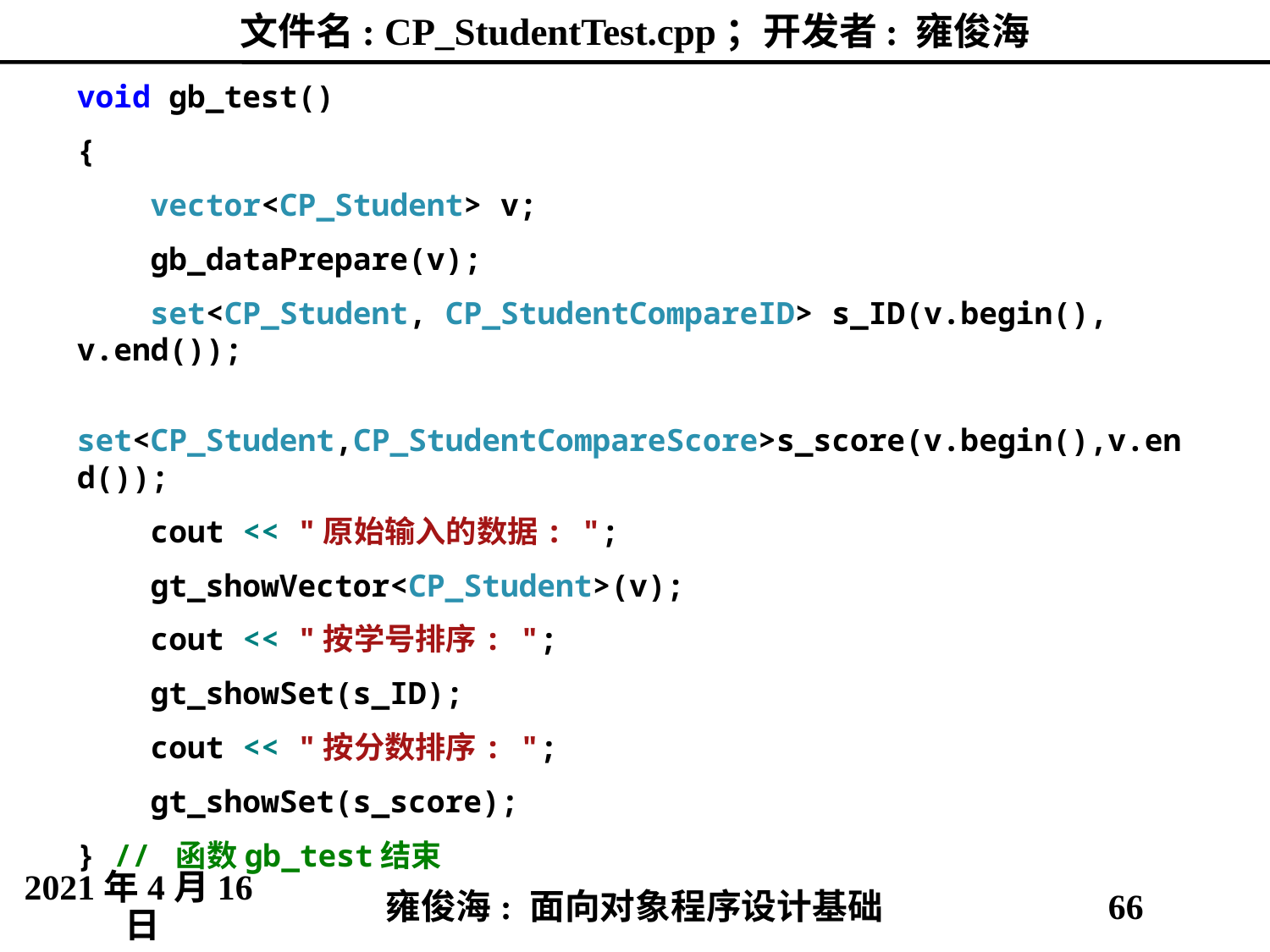

# 文件名: CP_StudentTest.cpp；开发者: 雍俊海

void gb_test()
{
    vector<CP_Student> v;
    gb_dataPrepare(v);
    set<CP_Student, CP_StudentCompareID> s_ID(v.begin(), v.end());
    set<CP_Student,CP_StudentCompareScore>s_score(v.begin(),v.end());
    cout << "原始输入的数据: ";
    gt_showVector<CP_Student>(v);
    cout << "按学号排序: ";
    gt_showSet(s_ID);
    cout << "按分数排序: ";
    gt_showSet(s_score);
} // 函数gb_test结束
2021年4月16日
雍俊海: 面向对象程序设计基础
66